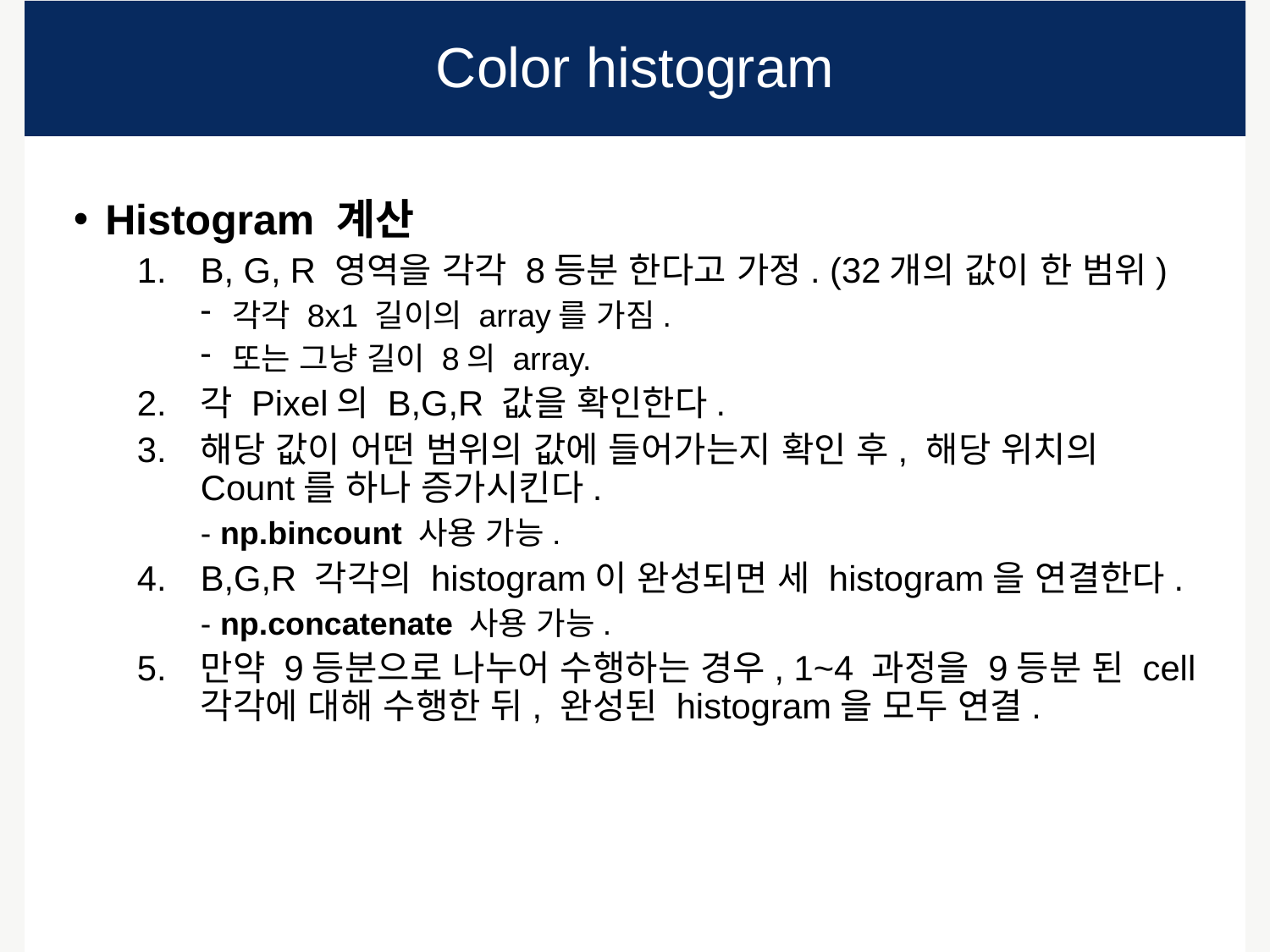

# Color histogram
Histogram 계산
B, G, R 영역을 각각 8등분 한다고 가정. (32개의 값이 한 범위)
각각 8x1 길이의 array를 가짐.
또는 그냥 길이 8의 array.
각 Pixel의 B,G,R 값을 확인한다.
해당 값이 어떤 범위의 값에 들어가는지 확인 후, 해당 위치의 Count를 하나 증가시킨다.
- np.bincount 사용 가능.
B,G,R 각각의 histogram이 완성되면 세 histogram을 연결한다.
- np.concatenate 사용 가능.
만약 9등분으로 나누어 수행하는 경우, 1~4 과정을 9등분 된 cell 각각에 대해 수행한 뒤, 완성된 histogram을 모두 연결.